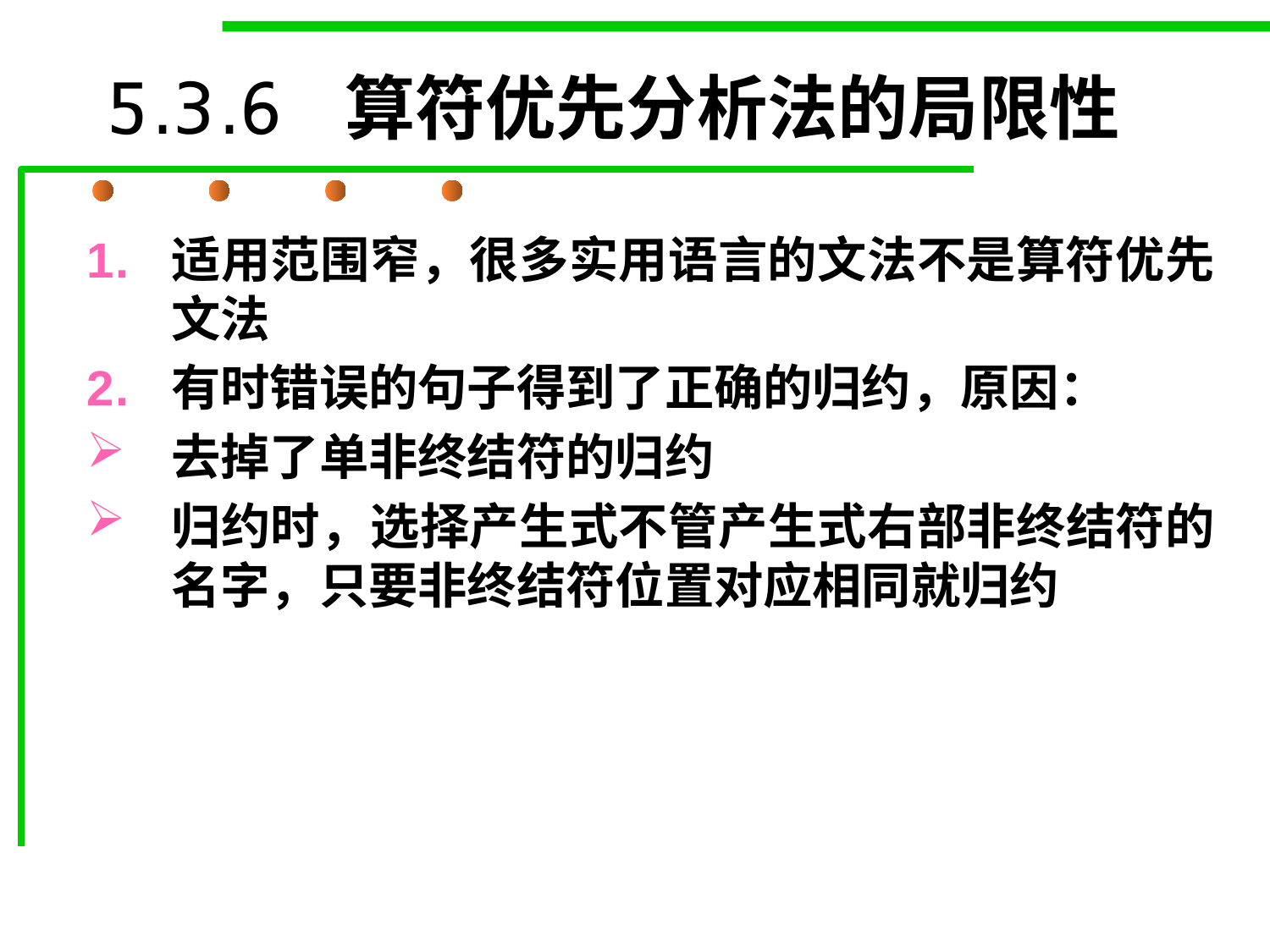

# 5.3.6  算符优先分析法的局限性
适用范围窄，很多实用语言的文法不是算符优先文法
有时错误的句子得到了正确的归约，原因：
去掉了单非终结符的归约
归约时，选择产生式不管产生式右部非终结符的名字，只要非终结符位置对应相同就归约